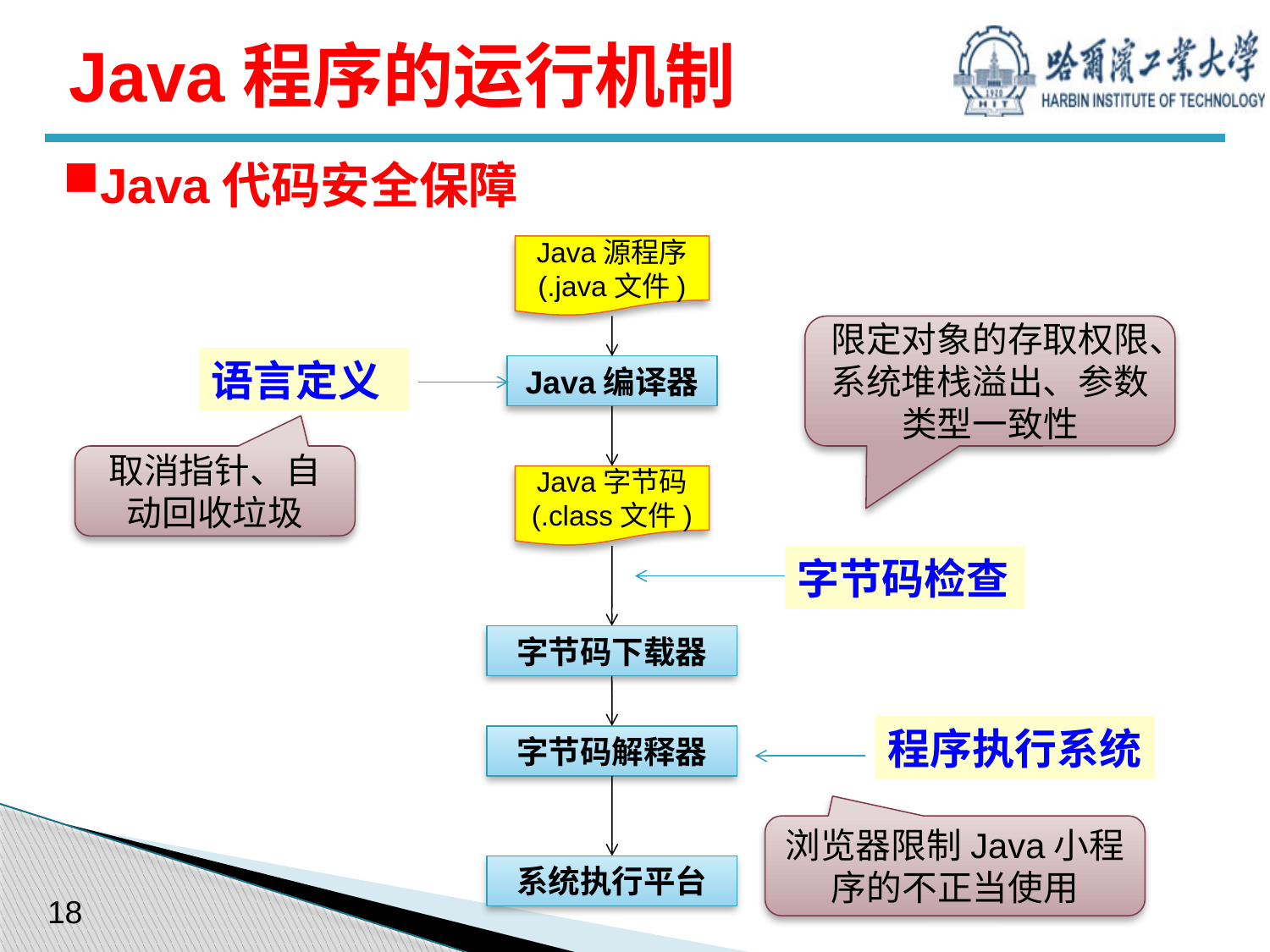

# Java程序的运行机制
Java代码安全保障
Java源程序
(.java文件)
限定对象的存取权限、系统堆栈溢出、参数类型一致性
语言定义
Java编译器
取消指针、自动回收垃圾
Java字节码
(.class文件)
字节码检查
字节码下载器
程序执行系统
字节码解释器
浏览器限制Java小程序的不正当使用
系统执行平台